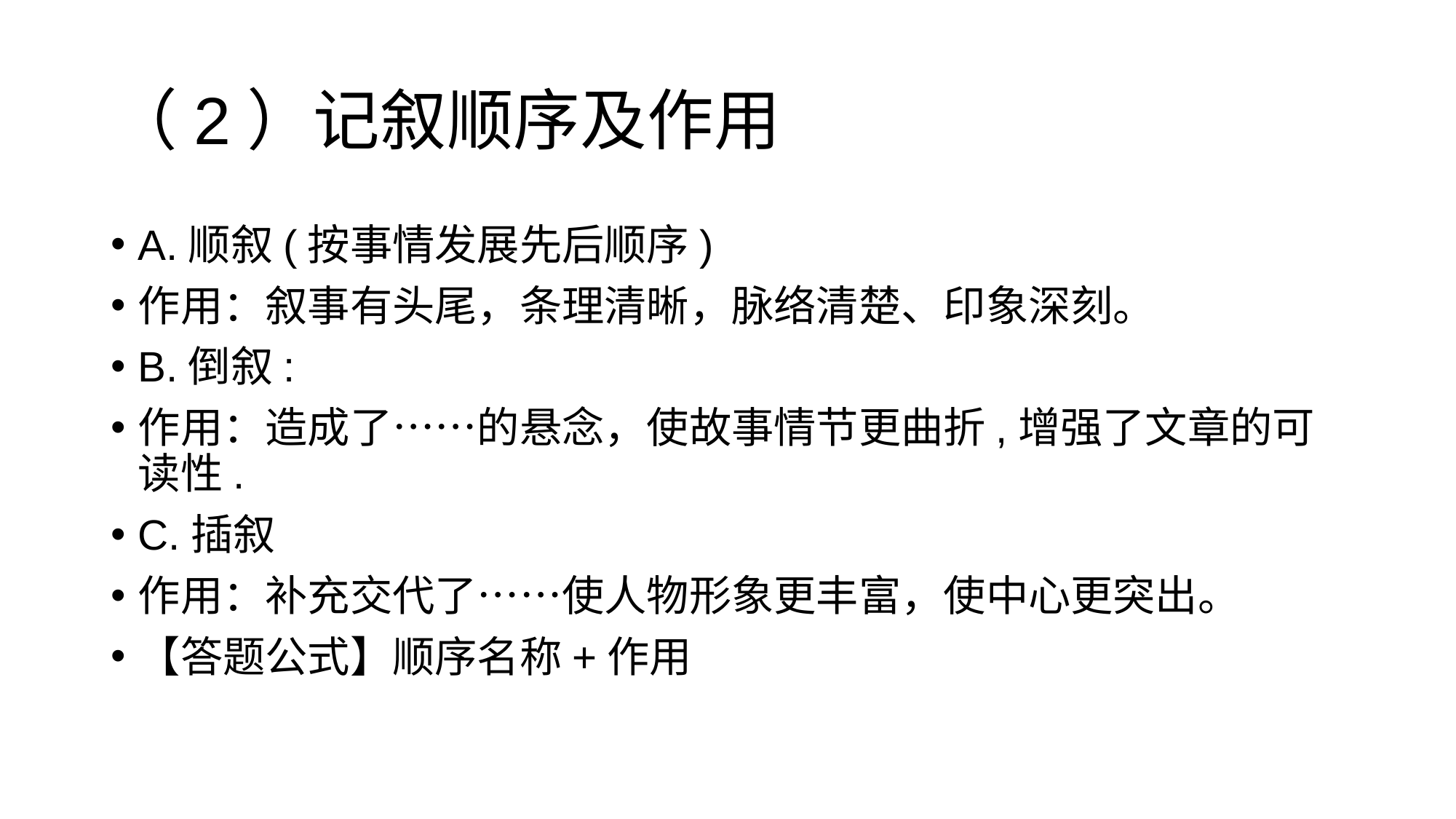

# （2）记叙顺序及作用
A.顺叙(按事情发展先后顺序)
作用：叙事有头尾，条理清晰，脉络清楚、印象深刻。
B.倒叙:
作用：造成了……的悬念，使故事情节更曲折,增强了文章的可读性.
C.插叙
作用：补充交代了……使人物形象更丰富，使中心更突出。
【答题公式】顺序名称+作用